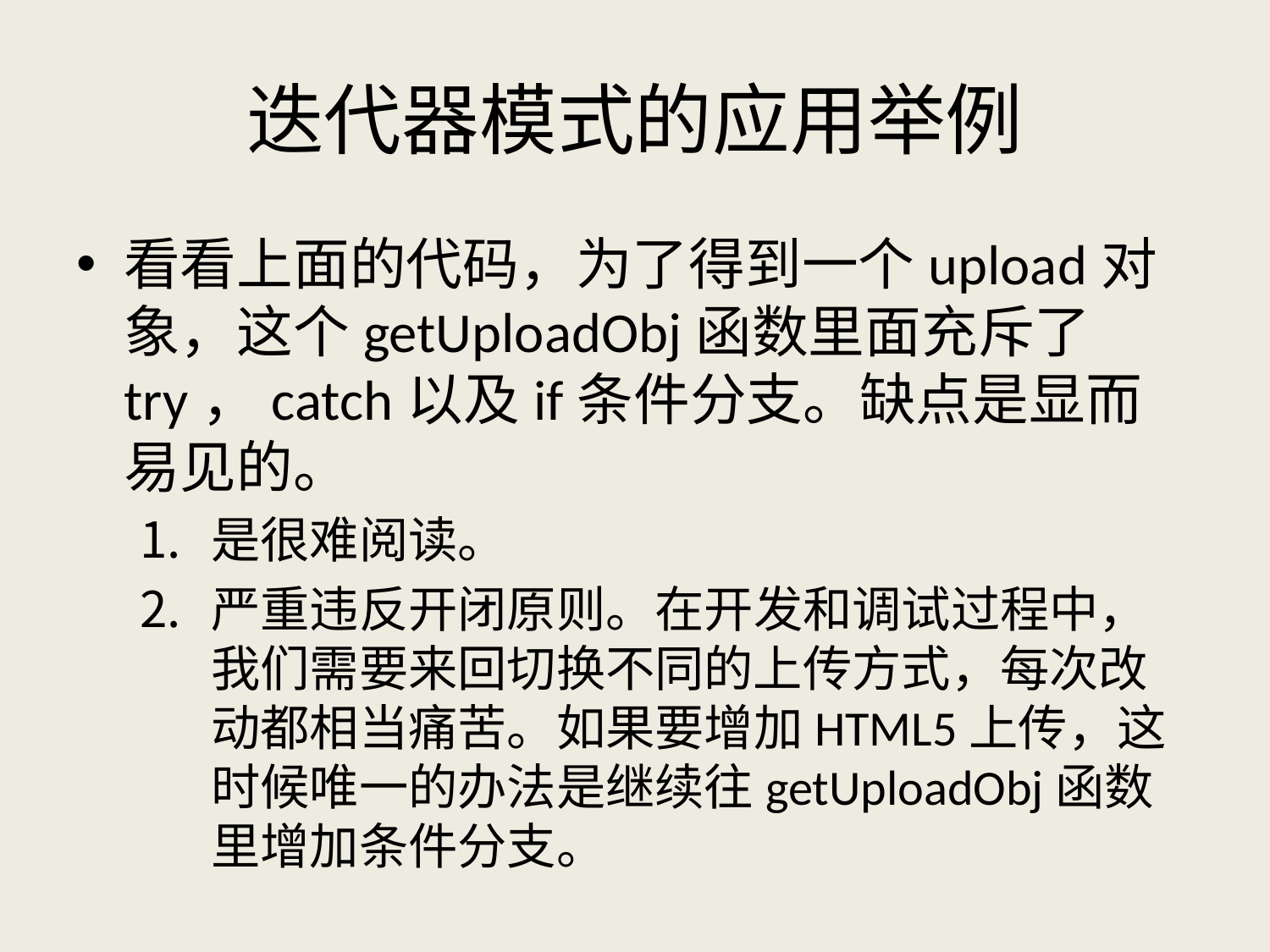

# 迭代器模式的应用举例
看看上面的代码，为了得到一个upload对象，这个getUploadObj函数里面充斥了try，catch以及if条件分支。缺点是显而易见的。
是很难阅读。
严重违反开闭原则。在开发和调试过程中，我们需要来回切换不同的上传方式，每次改动都相当痛苦。如果要增加HTML5上传，这时候唯一的办法是继续往getUploadObj函数里增加条件分支。